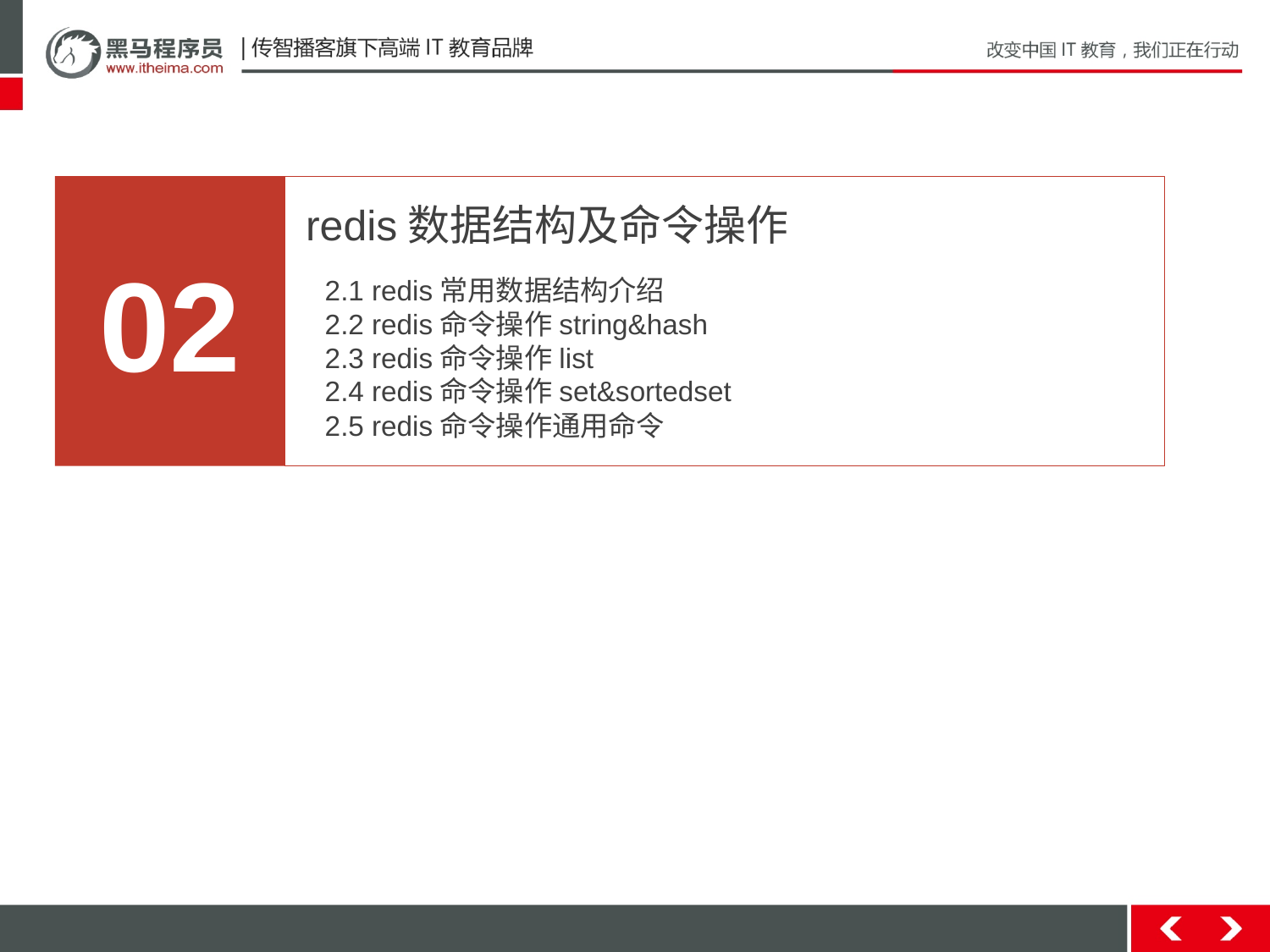

02

redis数据结构及命令操作
2.1 redis常用数据结构介绍
2.2 redis命令操作string&hash
2.3 redis命令操作list
2.4 redis命令操作set&sortedset
2.5 redis命令操作通用命令